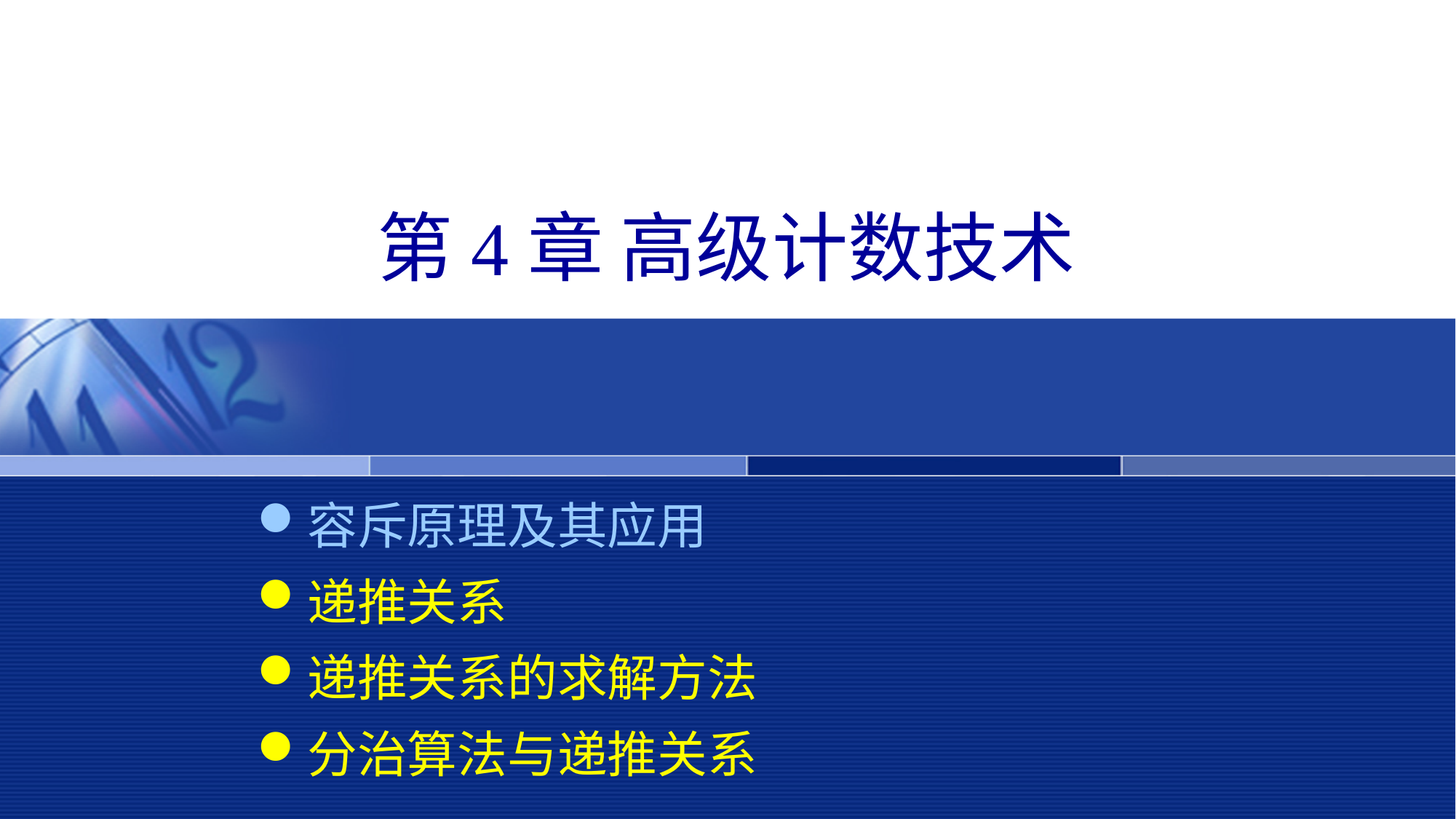

# 第4章 高级计数技术
容斥原理及其应用
递推关系
递推关系的求解方法
分治算法与递推关系